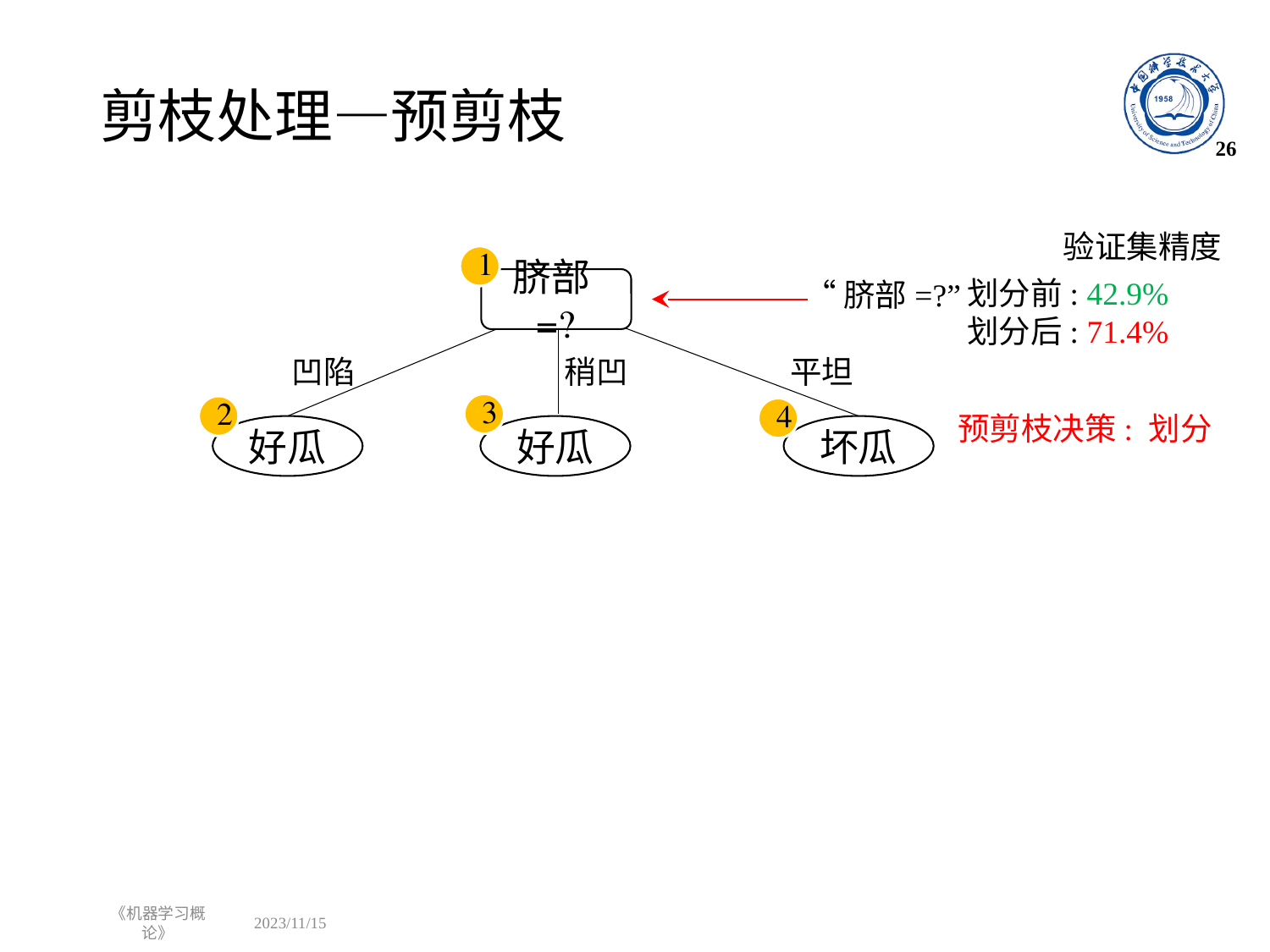

# 剪枝处理—预剪枝
26
验证集精度
1
划分前: 42.9%
划分后: 71.4%
脐部=?
“脐部=?”
凹陷
稍凹
平坦
3
2
4
预剪枝决策: 划分
好瓜
好瓜
坏瓜
《机器学习概论》
2023/11/15